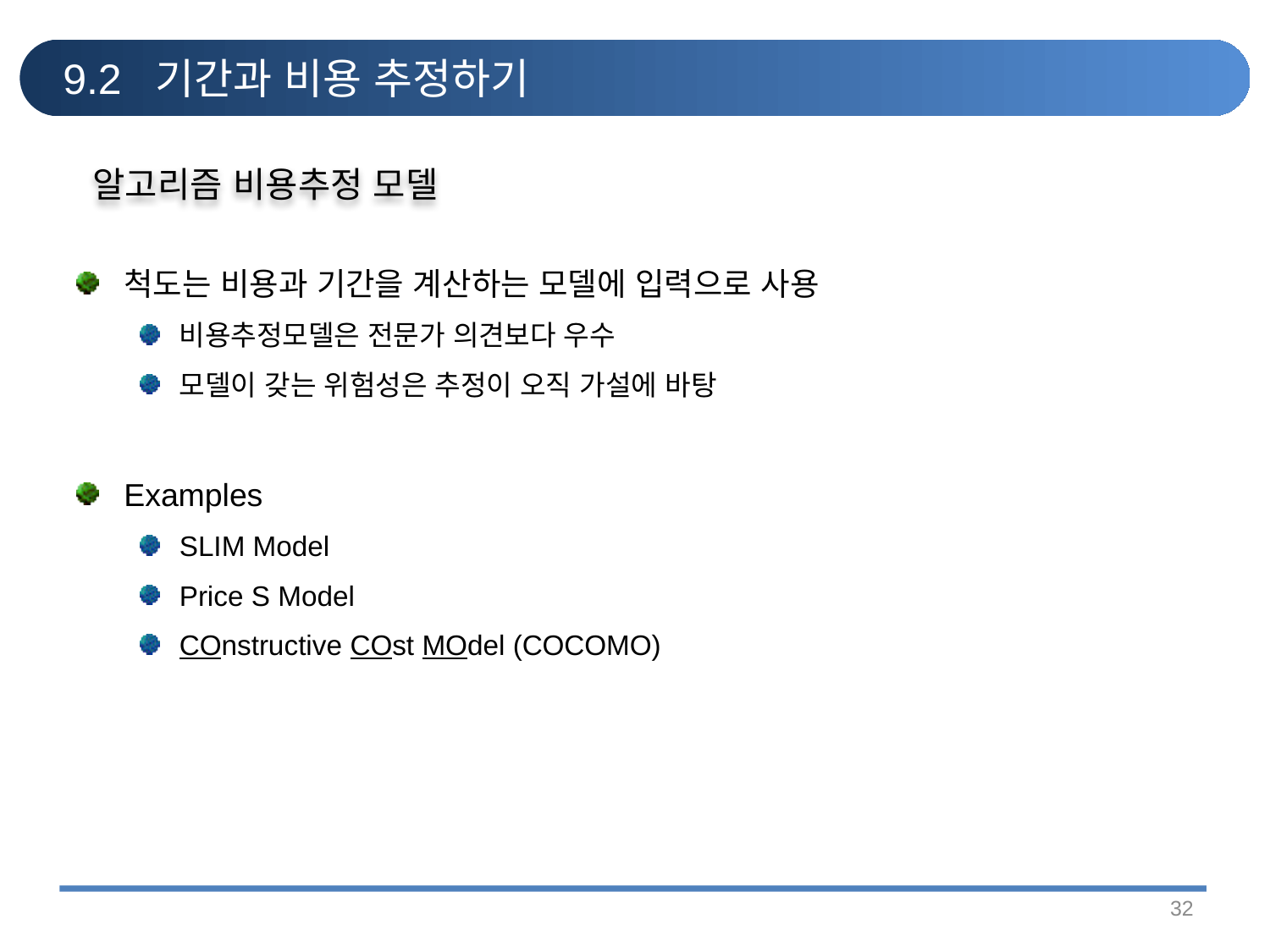

# 9.2  기간과 비용 추정하기
알고리즘 비용추정 모델
척도는 비용과 기간을 계산하는 모델에 입력으로 사용
비용추정모델은 전문가 의견보다 우수
모델이 갖는 위험성은 추정이 오직 가설에 바탕

Examples
SLIM Model
Price S Model
COnstructive COst MOdel (COCOMO)
32